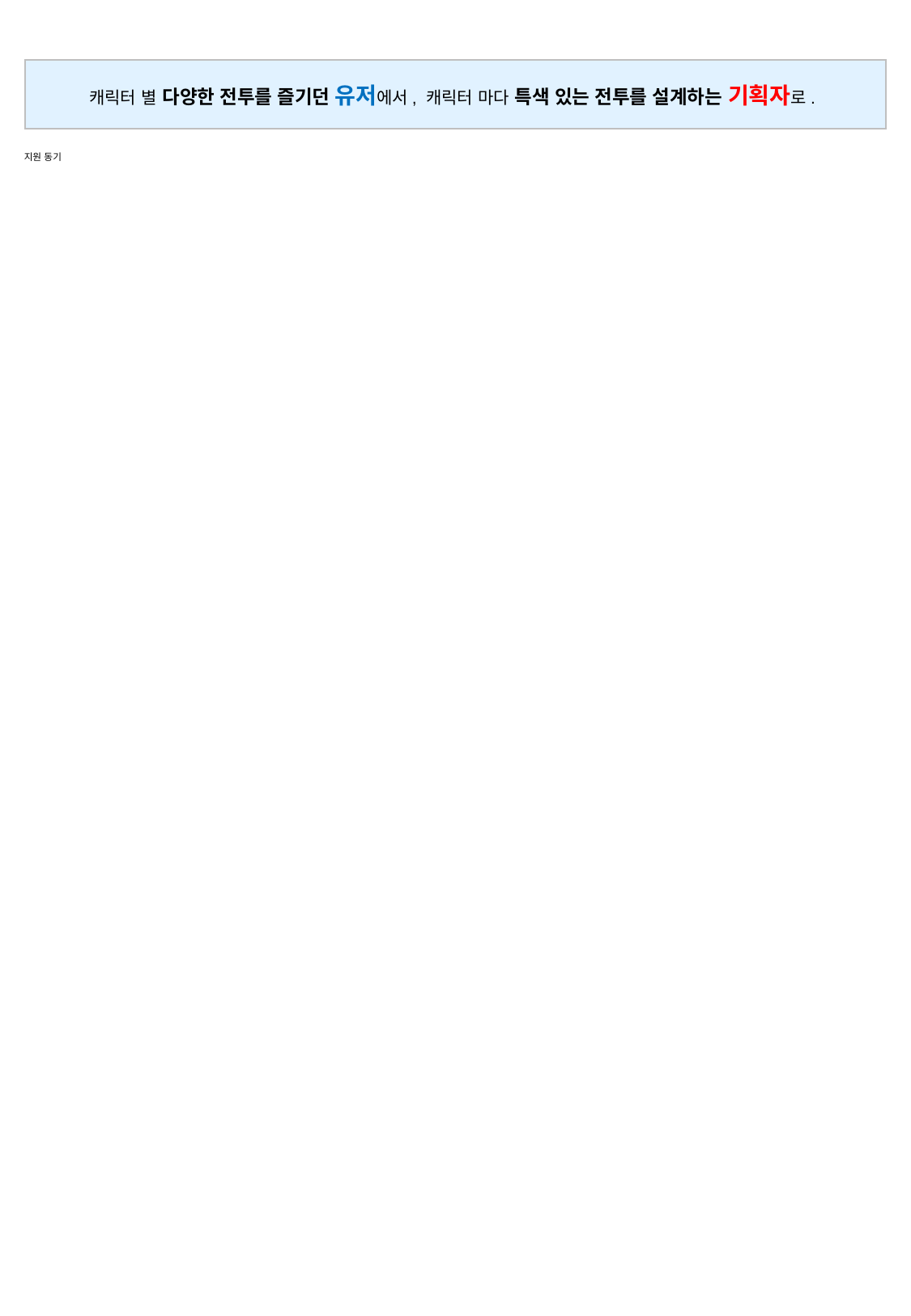

캐릭터 별 다양한 전투를 즐기던 유저에서, 캐릭터 마다 특색 있는 전투를 설계하는 기획자로.
지원 동기